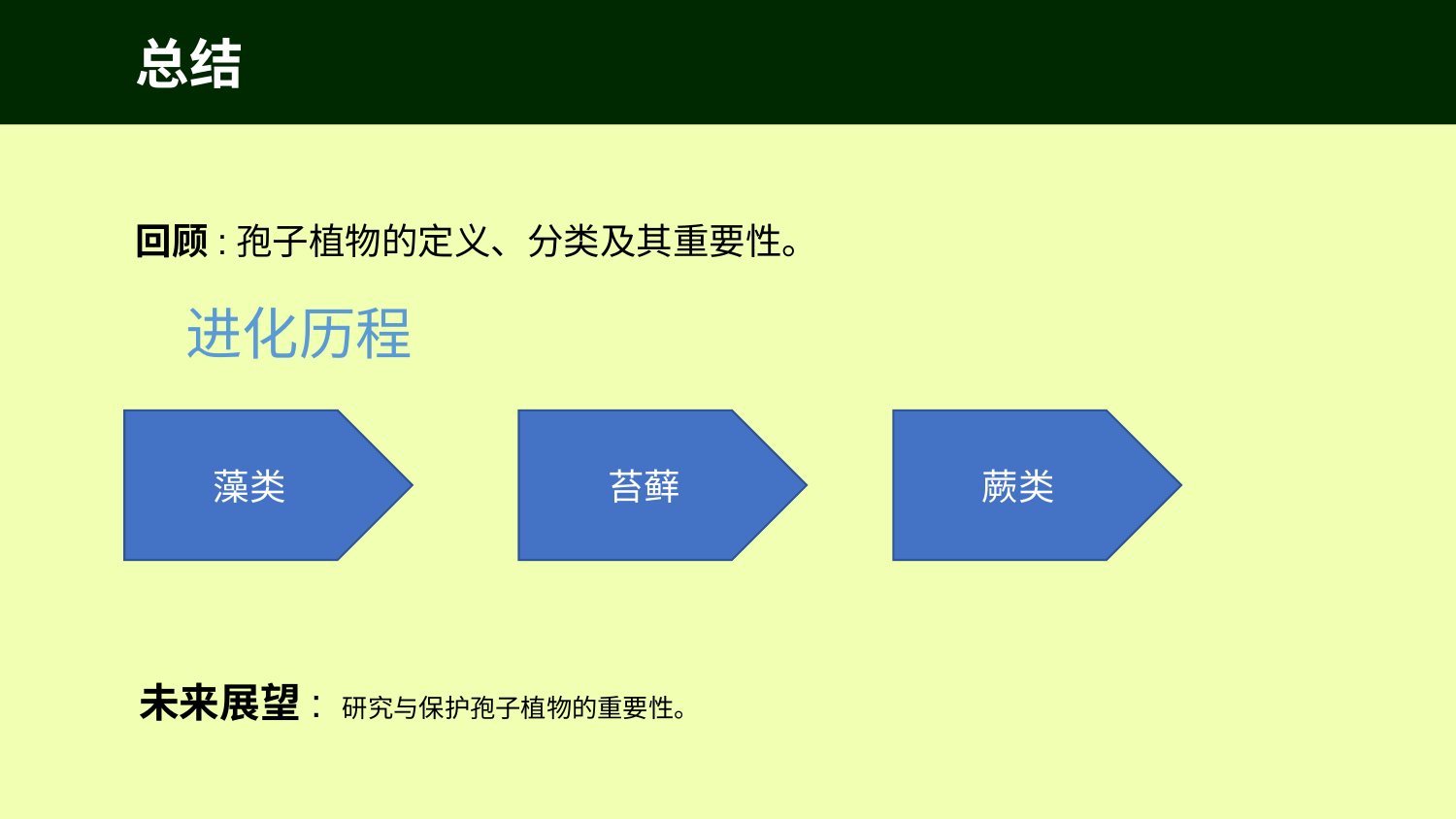

总结
总结
回顾:孢子植物的定义、分类及其重要性。
进化历程
藻类
苔藓
蕨类

未来展望: 研究与保护孢子植物的重要性。